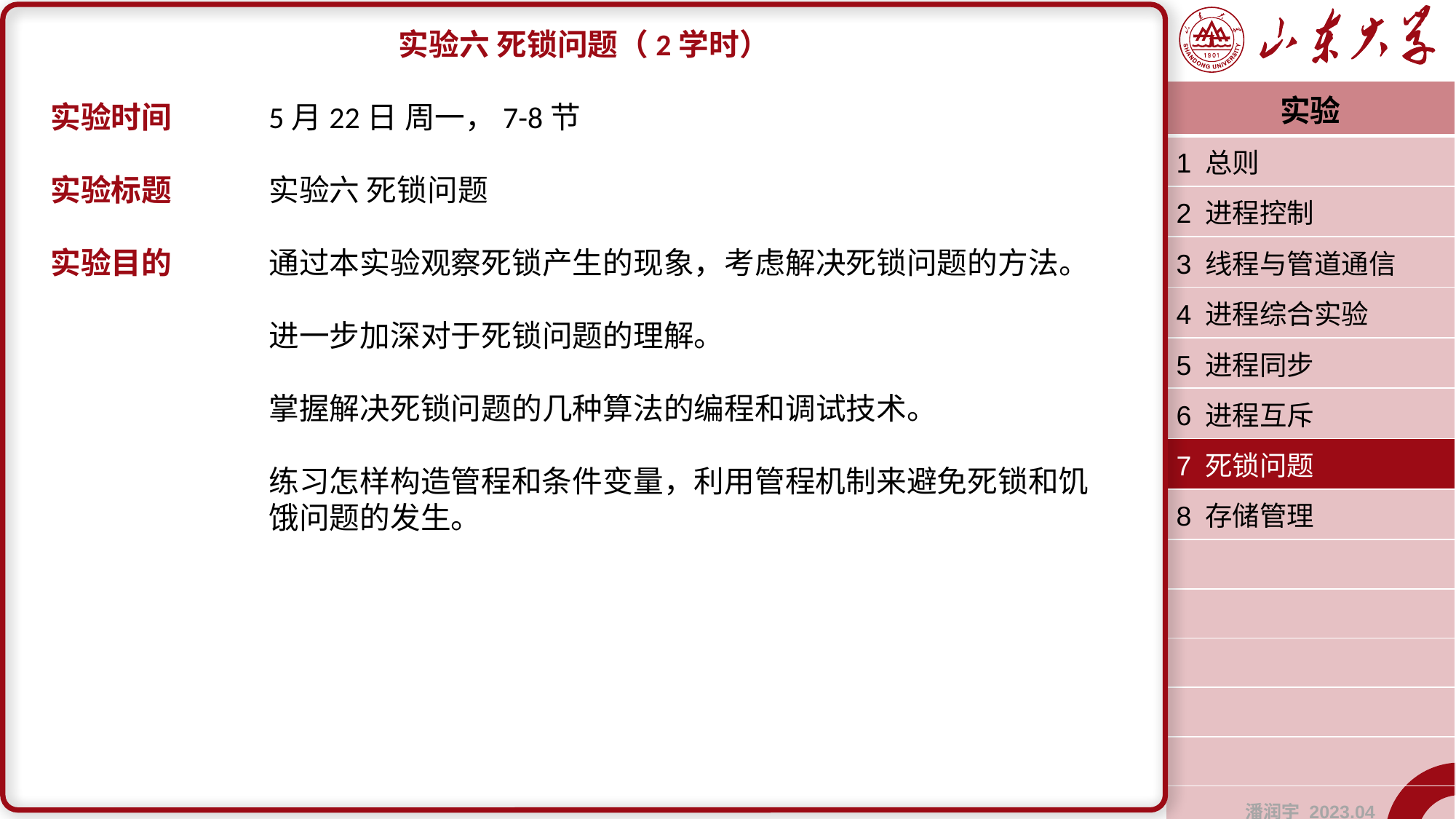

实验六 死锁问题（2学时）

实验时间	5月22日 周一，7-8节

实验标题	实验六 死锁问题

实验目的	通过本实验观察死锁产生的现象，考虑解决死锁问题的方法。

		进一步加深对于死锁问题的理解。

		掌握解决死锁问题的几种算法的编程和调试技术。

		练习怎样构造管程和条件变量，利用管程机制来避免死锁和饥		饿问题的发生。
| 实验 |
| --- |
| 1 总则 |
| 2 进程控制 |
| 3 线程与管道通信 |
| 4 进程综合实验 |
| 5 进程同步 |
| 6 进程互斥 |
| 7 死锁问题 |
| 8 存储管理 |
|  |
|  |
|  |
|  |
|  |
| 潘润宇 2023.04 |